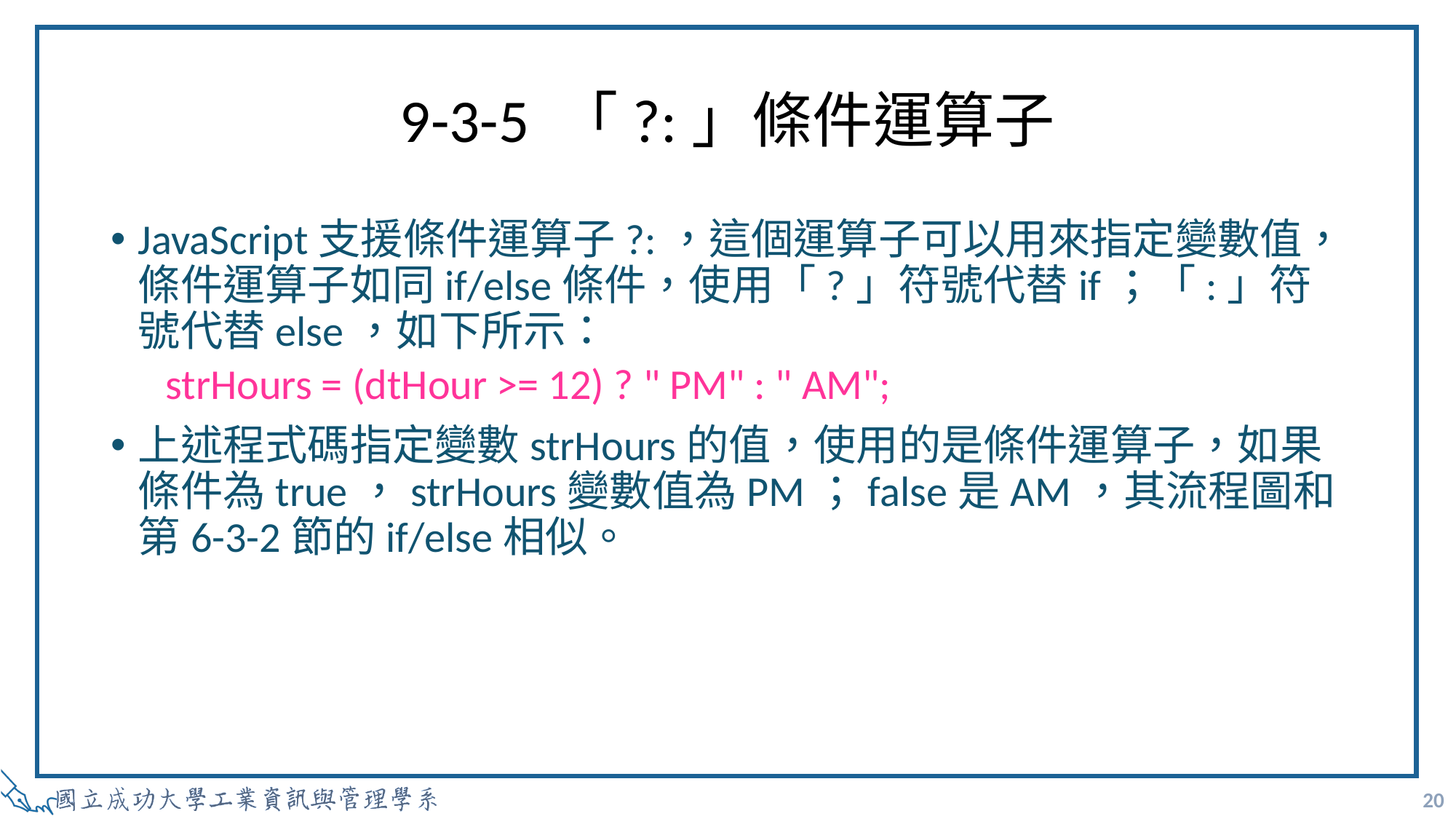

# 9-3-5 「?:」條件運算子
JavaScript支援條件運算子?:，這個運算子可以用來指定變數值，條件運算子如同if/else條件，使用「?」符號代替if；「:」符號代替else，如下所示：
strHours = (dtHour >= 12) ? " PM" : " AM";
上述程式碼指定變數strHours的值，使用的是條件運算子，如果條件為true，strHours變數值為PM；false是AM，其流程圖和第6-3-2節的if/else相似。

20